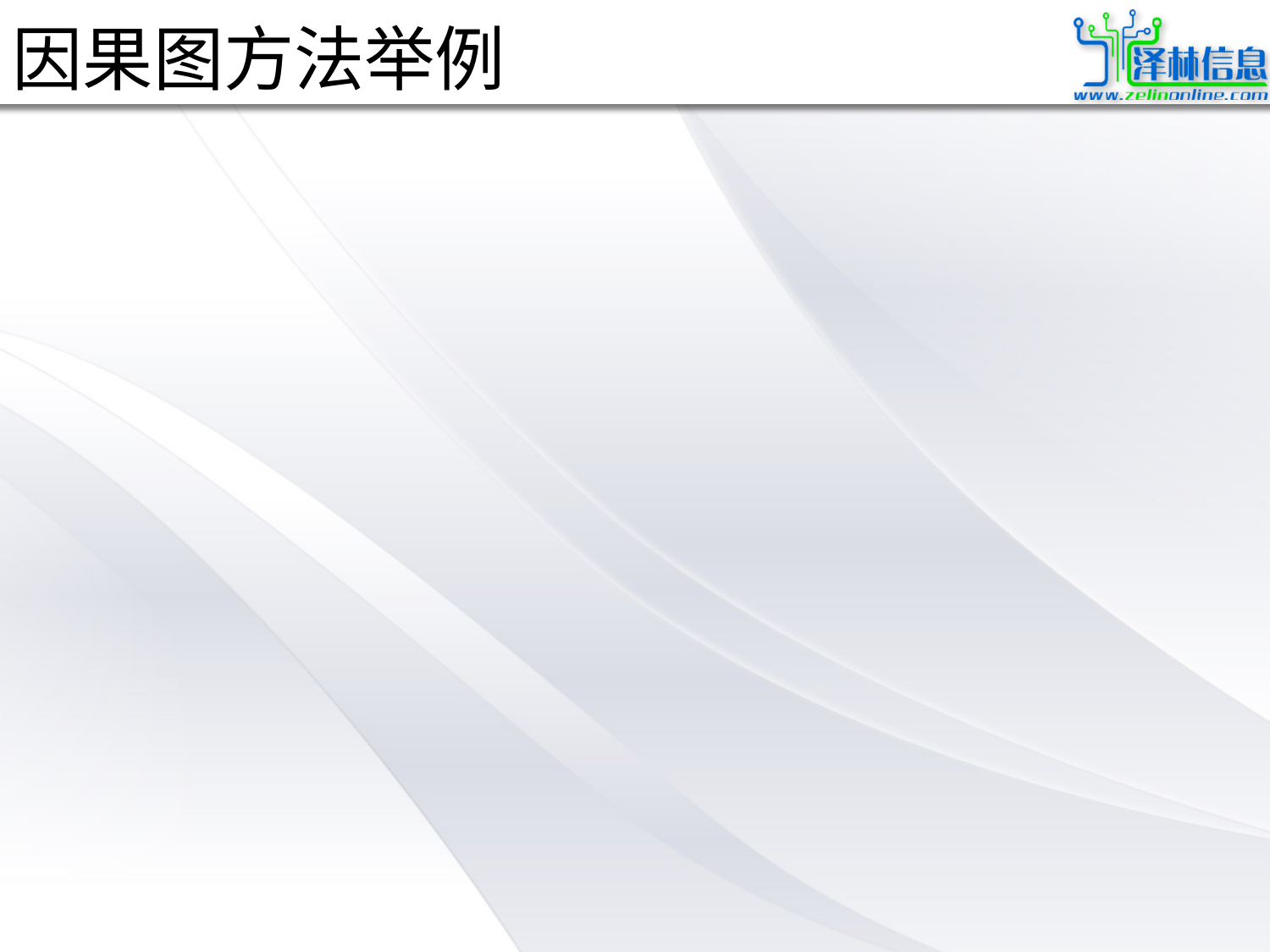

# 因果图方法举例
分析这一段说明，列出原因和结果
原因：
1.售货机有零钱找	2.投入1元硬币
3.投入5角硬币 	4.押下橙汁按钮
5.押下啤酒按钮

结果：
21. 售货机〖零钱找完〗灯亮
22. 退还1元硬币
23. 退还5角硬币
24. 送出橙汁饮料
25. 送出啤酒饮料